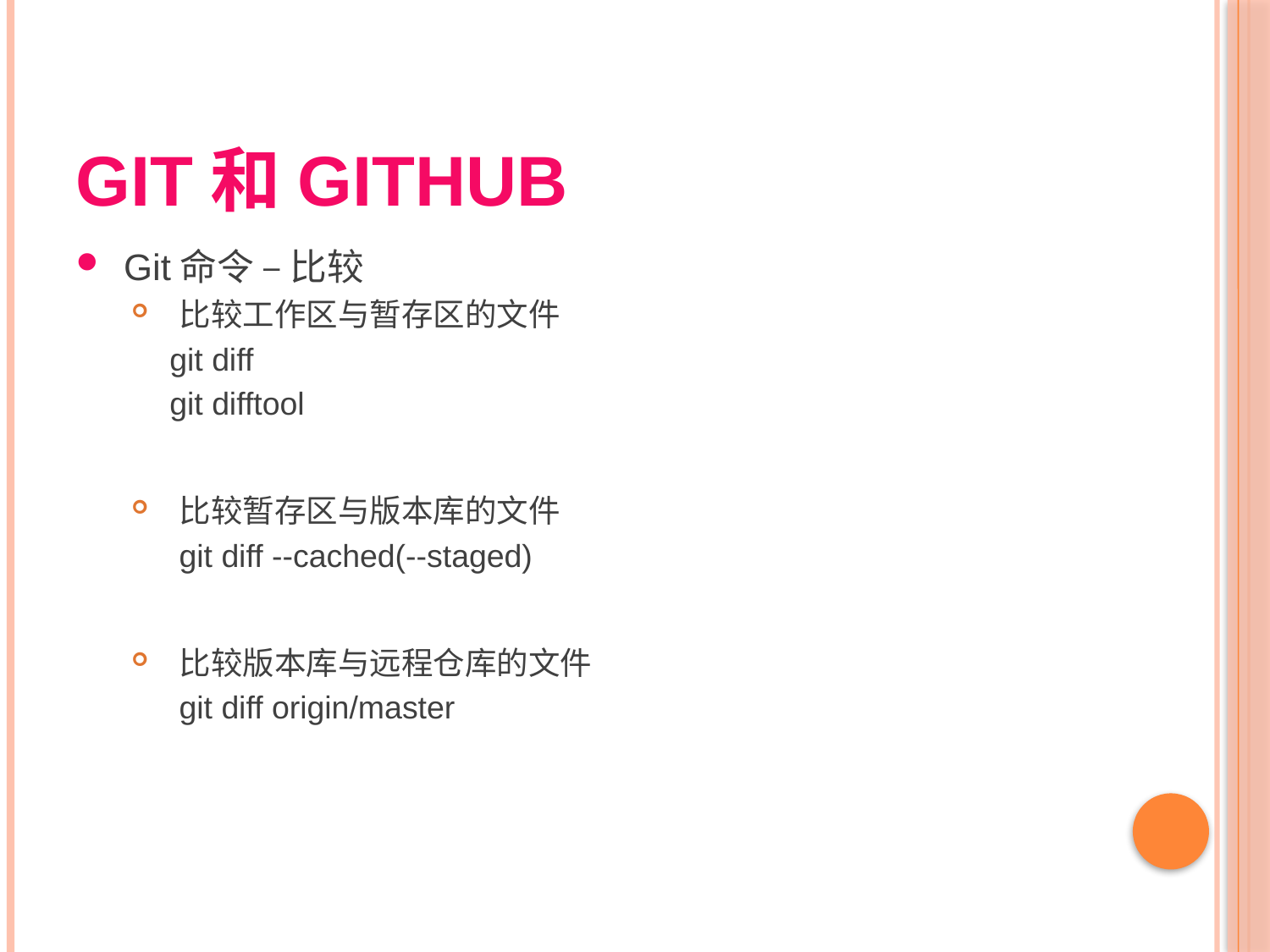

# git和github
Git命令 – 比较
比较工作区与暂存区的文件
git diff
git difftool

比较暂存区与版本库的文件
	git diff --cached(--staged)

比较版本库与远程仓库的文件
	git diff origin/master